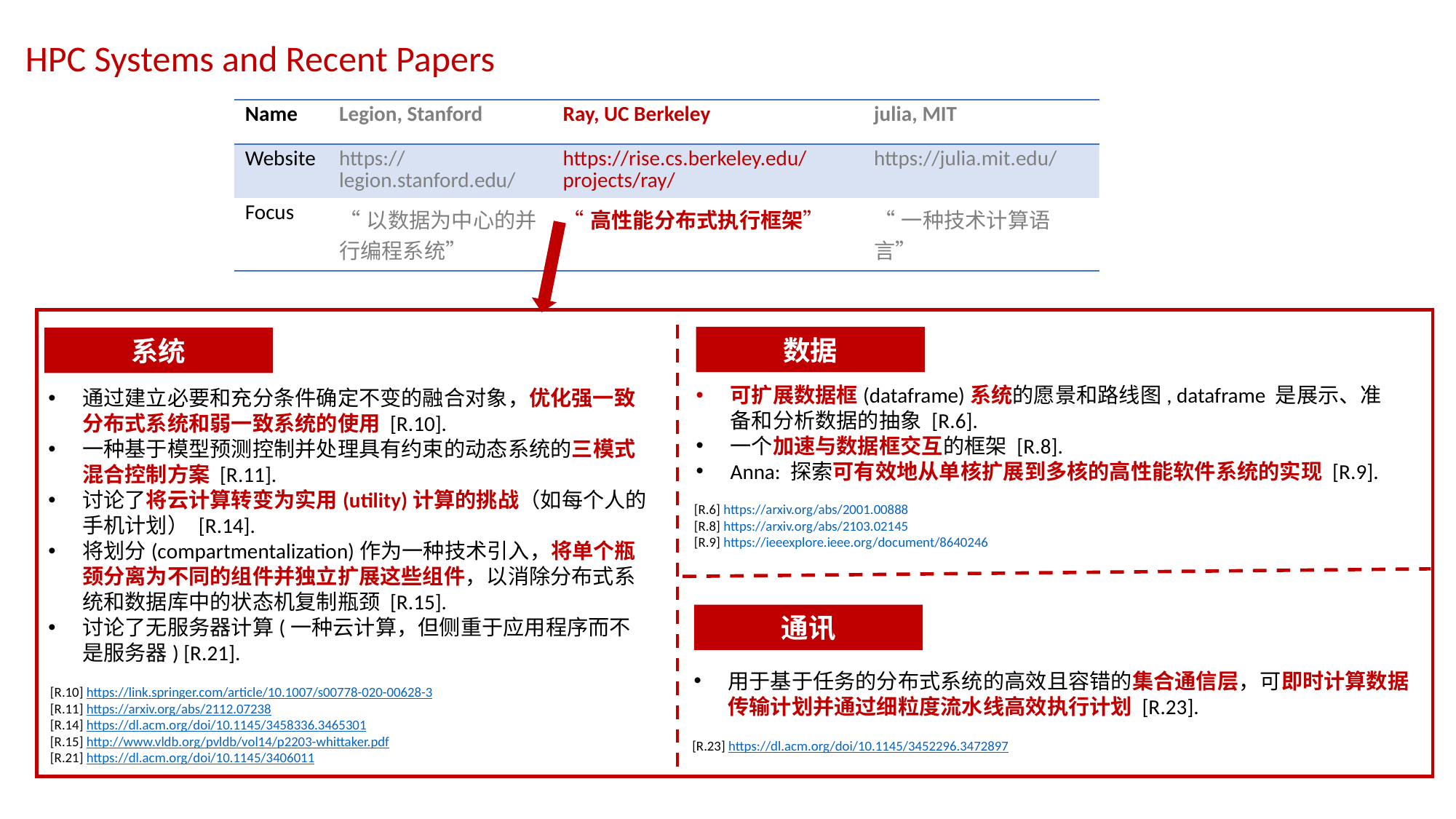

HPC Systems and Recent Papers
| Name | Legion, Stanford | Ray, UC Berkeley | julia, MIT |
| --- | --- | --- | --- |
| Website | https://legion.stanford.edu/ | https://rise.cs.berkeley.edu/projects/ray/ | https://julia.mit.edu/ |
| Focus | “以数据为中心的并行编程系统” | “高性能分布式执行框架” | “一种技术计算语言” |

数据
系统
可扩展数据框(dataframe)系统的愿景和路线图, dataframe 是展示、准备和分析数据的抽象 [R.6].
一个加速与数据框交互的框架 [R.8].
Anna: 探索可有效地从单核扩展到多核的高性能软件系统的实现 [R.9].
通过建立必要和充分条件确定不变的融合对象，优化强一致分布式系统和弱一致系统的使用 [R.10].
一种基于模型预测控制并处理具有约束的动态系统的三模式混合控制方案 [R.11].
讨论了将云计算转变为实用(utility)计算的挑战（如每个人的手机计划） [R.14].
将划分(compartmentalization)作为一种技术引入，将单个瓶颈分离为不同的组件并独立扩展这些组件，以消除分布式系统和数据库中的状态机复制瓶颈 [R.15].
讨论了无服务器计算(一种云计算，但侧重于应用程序而不是服务器) [R.21].
[R.6] https://arxiv.org/abs/2001.00888
[R.8] https://arxiv.org/abs/2103.02145
[R.9] https://ieeexplore.ieee.org/document/8640246
通讯
用于基于任务的分布式系统的高效且容错的集合通信层，可即时计算数据传输计划并通过细粒度流水线高效执行计划 [R.23].
[R.10] https://link.springer.com/article/10.1007/s00778-020-00628-3
[R.11] https://arxiv.org/abs/2112.07238
[R.14] https://dl.acm.org/doi/10.1145/3458336.3465301
[R.15] http://www.vldb.org/pvldb/vol14/p2203-whittaker.pdf
[R.21] https://dl.acm.org/doi/10.1145/3406011
[R.23] https://dl.acm.org/doi/10.1145/3452296.3472897